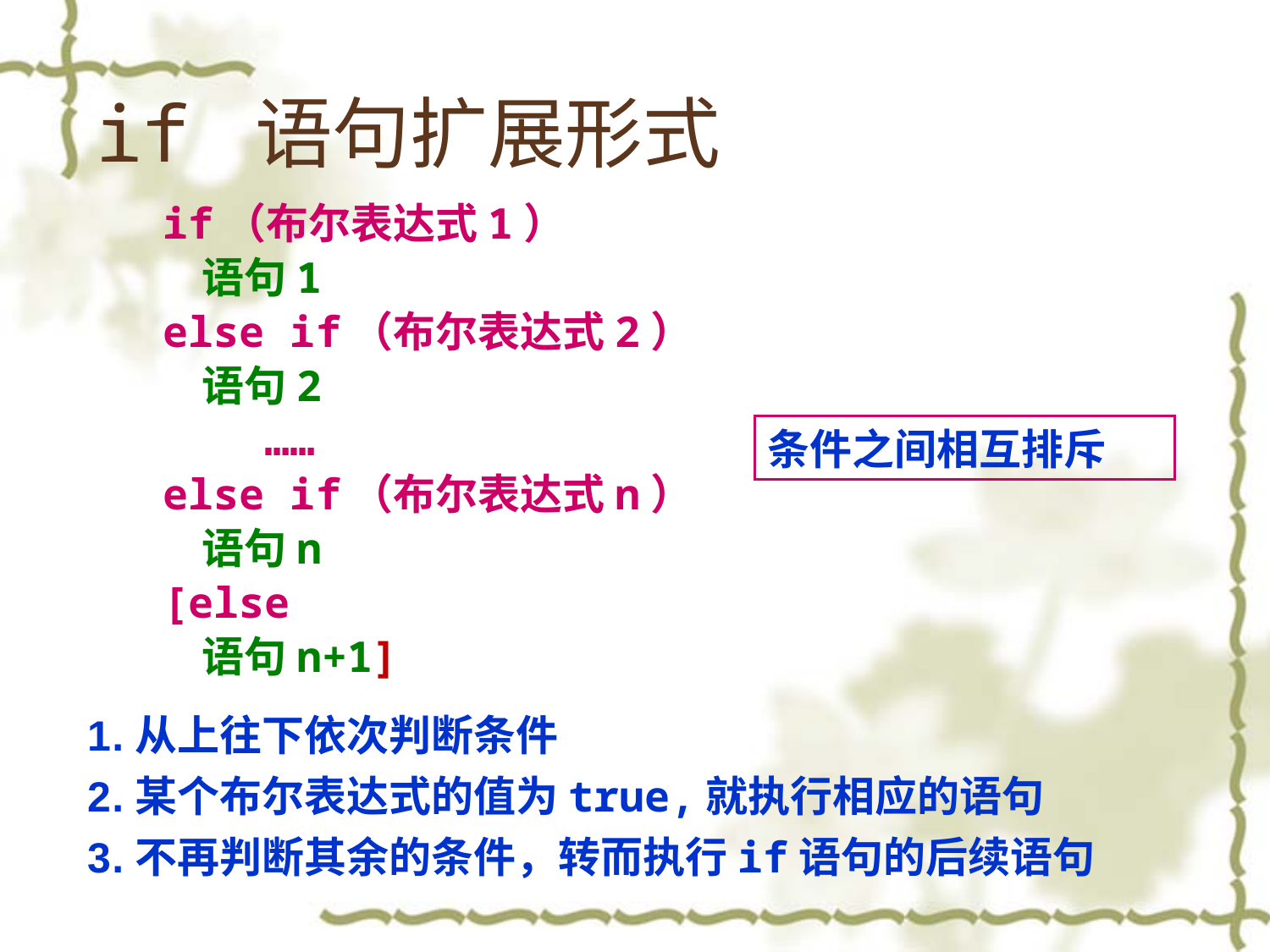

# if 语句扩展形式
if（布尔表达式1）
   语句1
else if（布尔表达式2）
   语句2
    ……
else if（布尔表达式n）
   语句n
[else
   语句n+1]

条件之间相互排斥
从上往下依次判断条件
某个布尔表达式的值为true,就执行相应的语句
不再判断其余的条件，转而执行if语句的后续语句